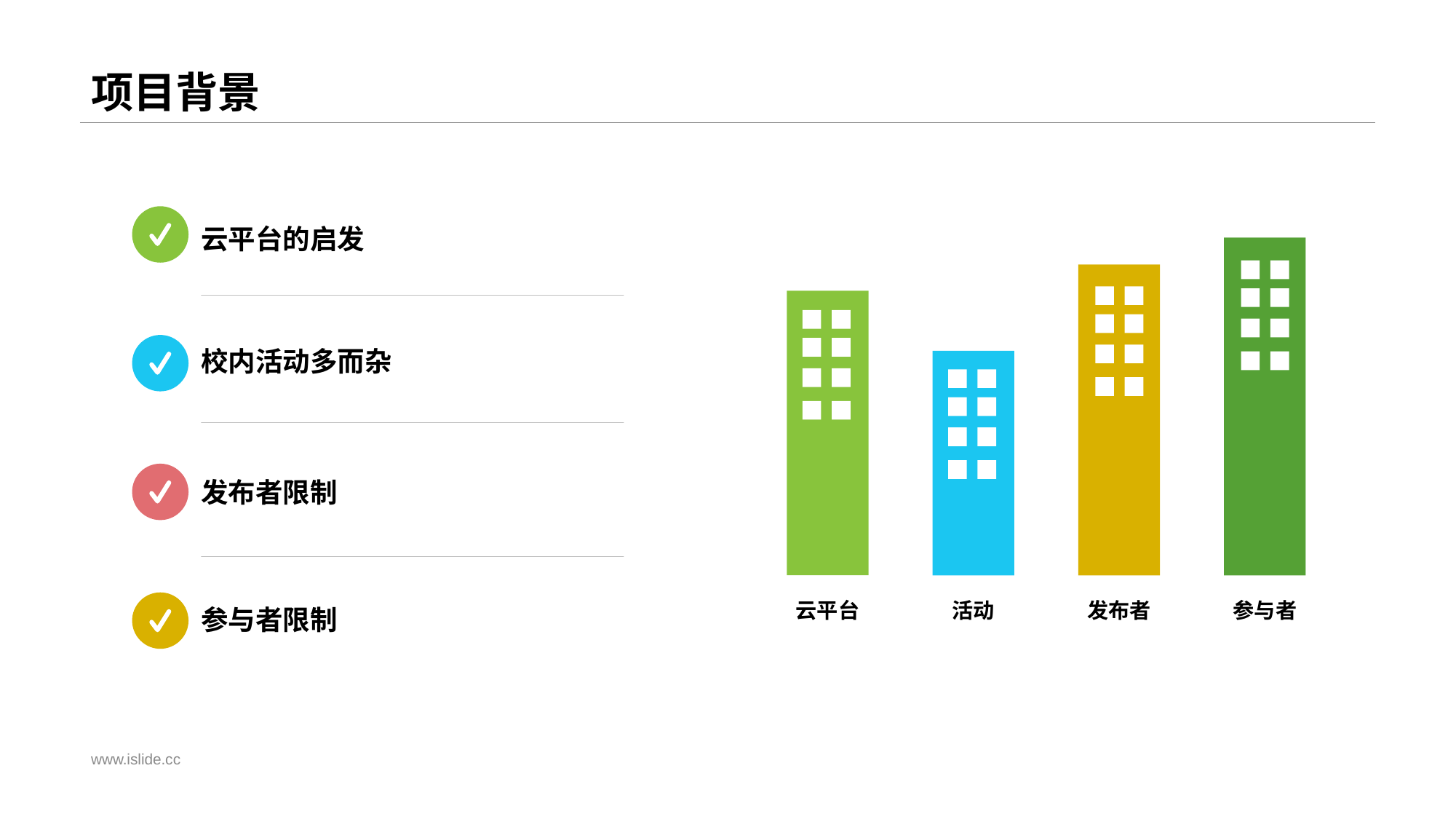

# 项目背景

云平台的启发

校内活动多而杂

发布者限制

云平台
活动
发布者
参与者
参与者限制

www.islide.cc
4